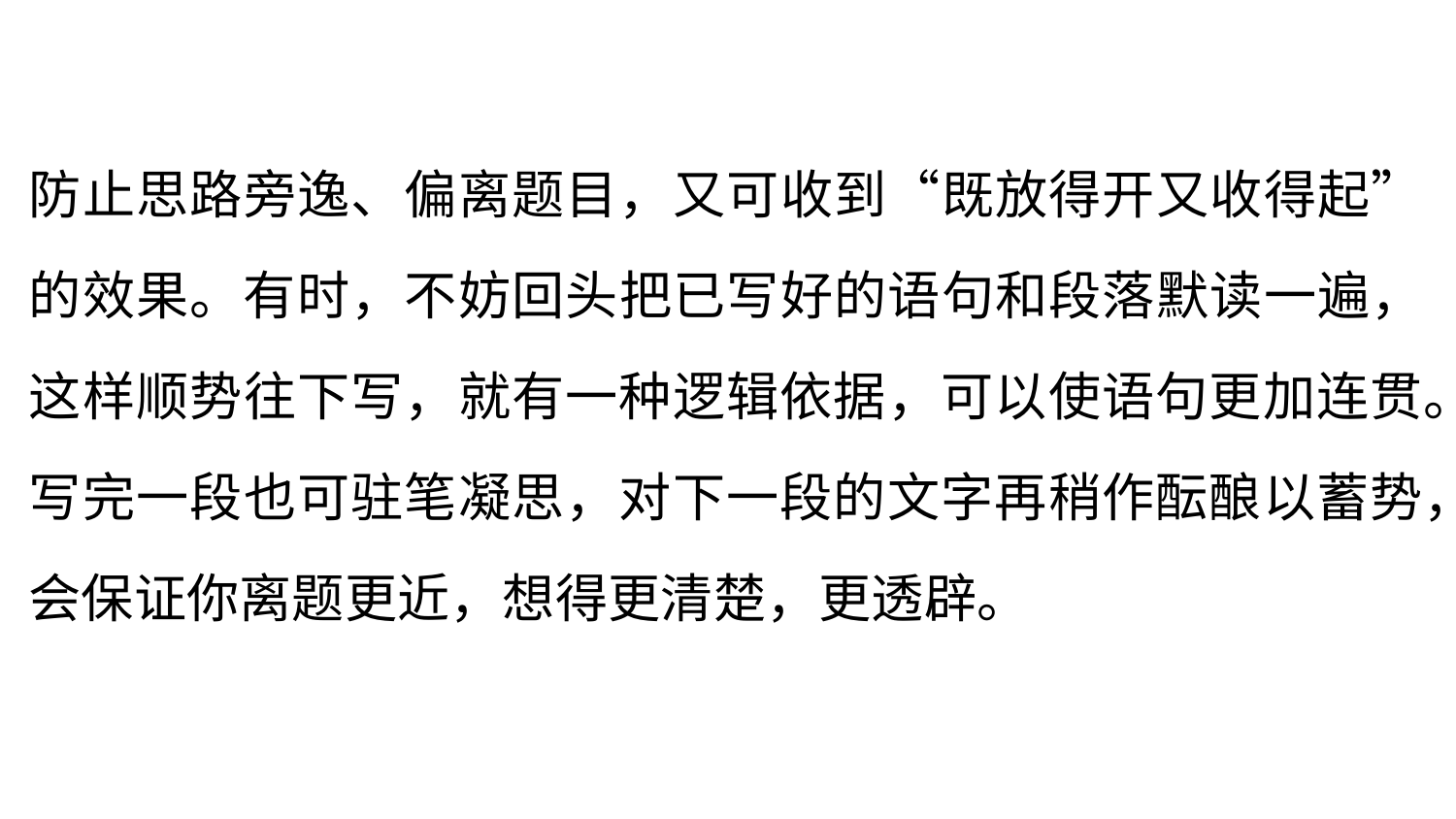

防止思路旁逸、偏离题目，又可收到“既放得开又收得起”的效果。有时，不妨回头把已写好的语句和段落默读一遍，这样顺势往下写，就有一种逻辑依据，可以使语句更加连贯。写完一段也可驻笔凝思，对下一段的文字再稍作酝酿以蓄势，会保证你离题更近，想得更清楚，更透辟。